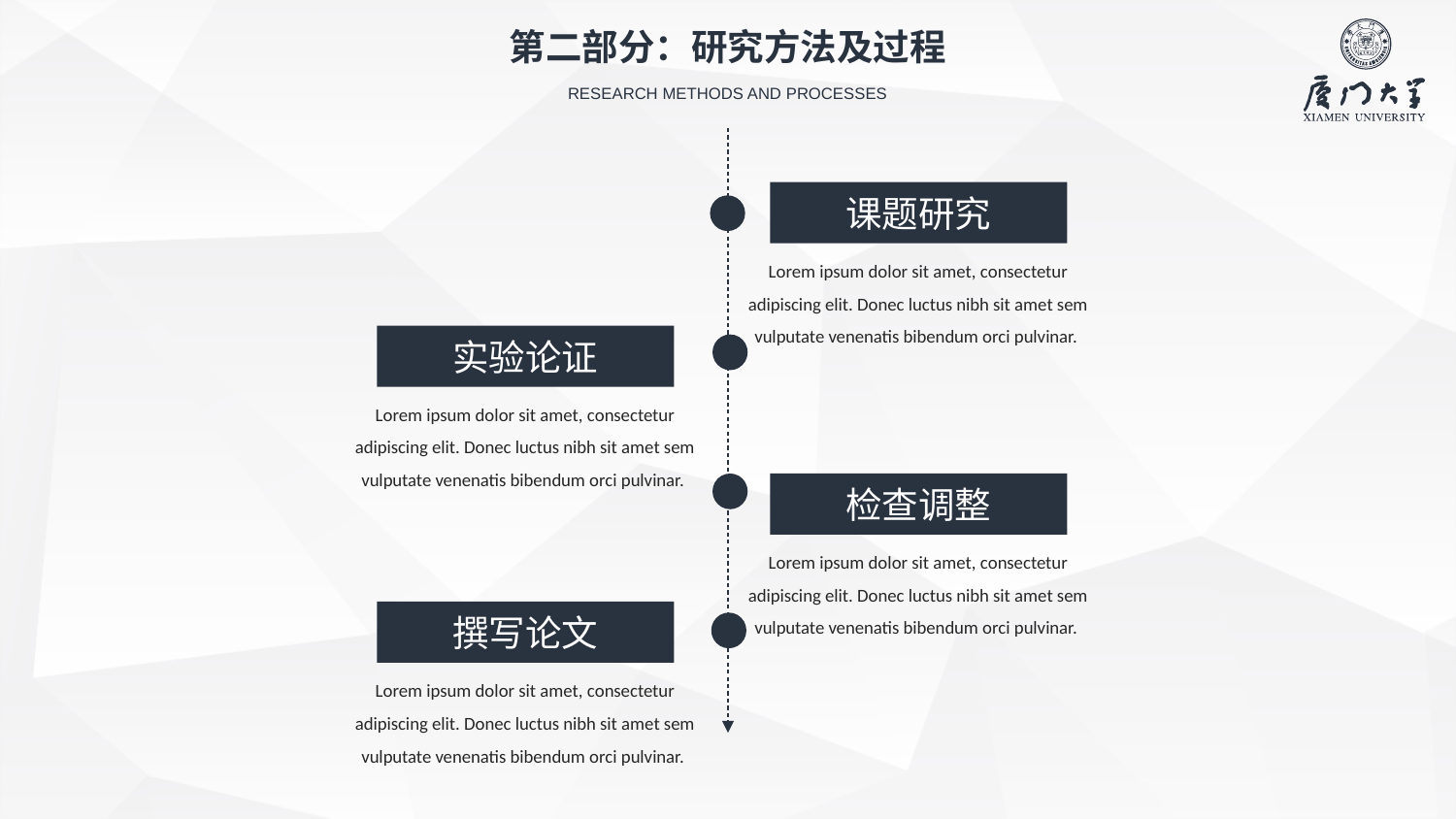

第二部分：研究方法及过程
RESEARCH METHODS AND PROCESSES
课题研究

Lorem ipsum dolor sit amet, consectetur adipiscing elit. Donec luctus nibh sit amet sem vulputate venenatis bibendum orci pulvinar.
实验论证

Lorem ipsum dolor sit amet, consectetur adipiscing elit. Donec luctus nibh sit amet sem vulputate venenatis bibendum orci pulvinar.
检查调整

Lorem ipsum dolor sit amet, consectetur adipiscing elit. Donec luctus nibh sit amet sem vulputate venenatis bibendum orci pulvinar.
撰写论文

Lorem ipsum dolor sit amet, consectetur adipiscing elit. Donec luctus nibh sit amet sem vulputate venenatis bibendum orci pulvinar.